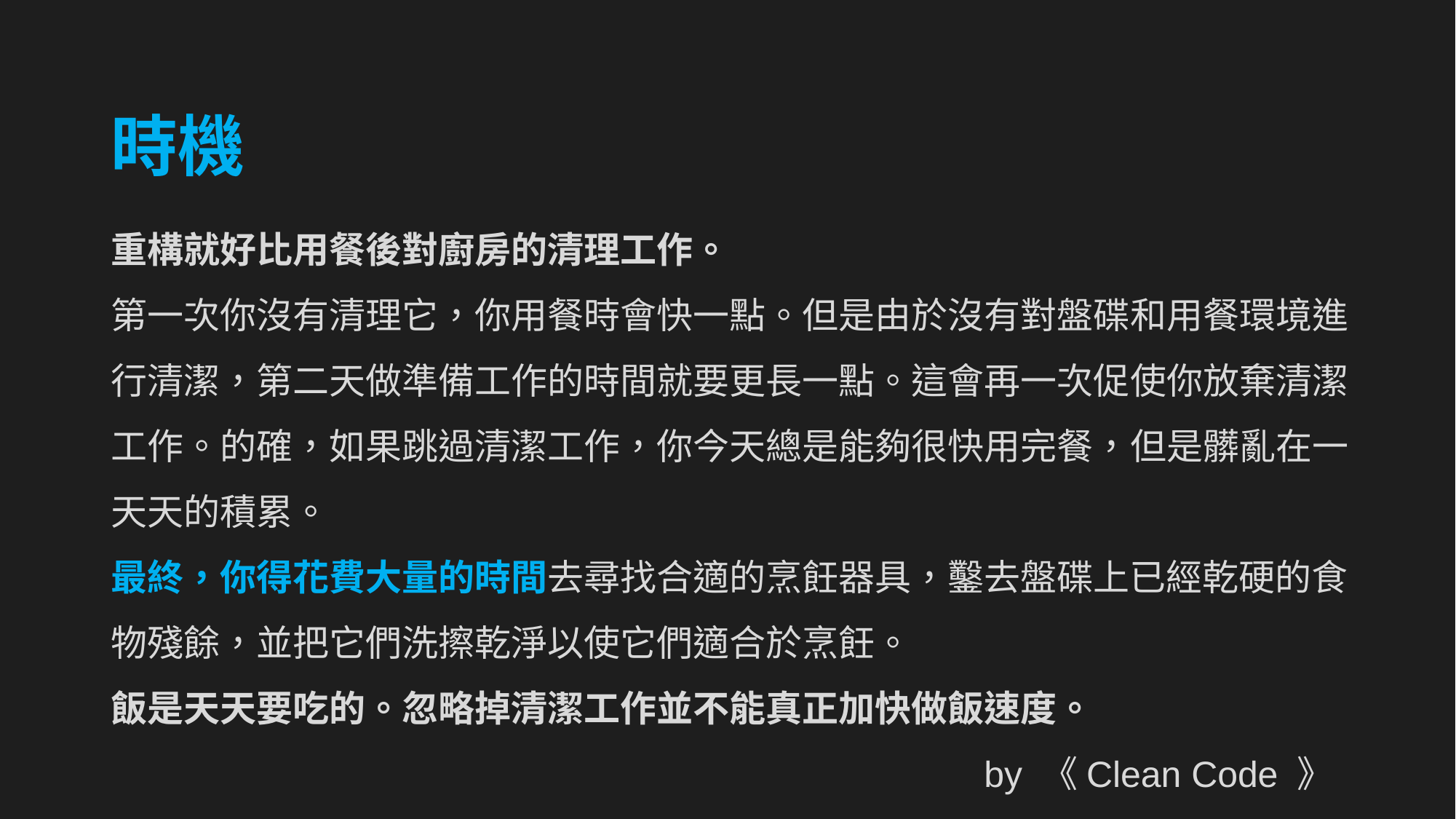

# 時機
重構就好比用餐後對廚房的清理工作。
第一次你沒有清理它，你用餐時會快一點。但是由於沒有對盤碟和用餐環境進行清潔，第二天做準備工作的時間就要更長一點。這會再一次促使你放棄清潔工作。的確，如果跳過清潔工作，你今天總是能夠很快用完餐，但是髒亂在一天天的積累。
最終，你得花費大量的時間去尋找合適的烹飪器具，鑿去盤碟上已經乾硬的食物殘餘，並把它們洗擦乾淨以使它們適合於烹飪。
飯是天天要吃的。忽略掉清潔工作並不能真正加快做飯速度。
								by 《Clean Code 》